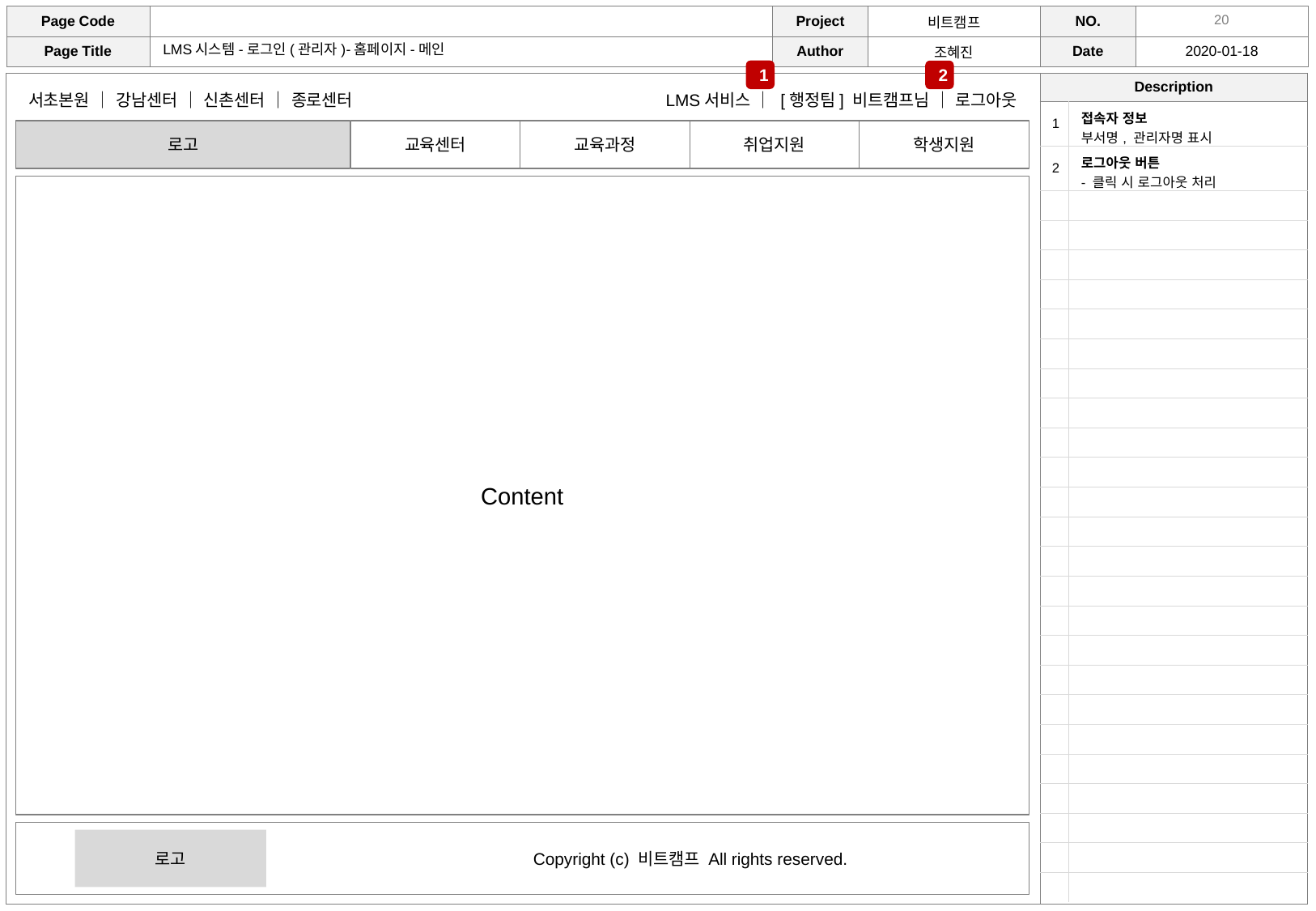

LMS시스템-로그인(관리자)-홈페이지-메인
1
2
서초본원 ｜ 강남센터 ｜ 신촌센터 ｜ 종로센터
LMS서비스 ｜ [행정팀] 비트캠프님 ｜ 로그아웃
| 1 | 접속자 정보 부서명, 관리자명 표시 |
| --- | --- |
| 2 | 로그아웃 버튼 - 클릭 시 로그아웃 처리 |
|  |  |
|  |  |
|  |  |
|  |  |
|  |  |
|  |  |
|  |  |
|  |  |
|  |  |
|  |  |
|  |  |
|  |  |
|  |  |
|  |  |
|  |  |
|  |  |
|  |  |
|  |  |
|  |  |
|  |  |
|  |  |
|  |  |
|  |  |
|  |  |
로고
교육센터
교육과정
취업지원
학생지원
Content

로고
Copyright (c) 비트캠프 All rights reserved.